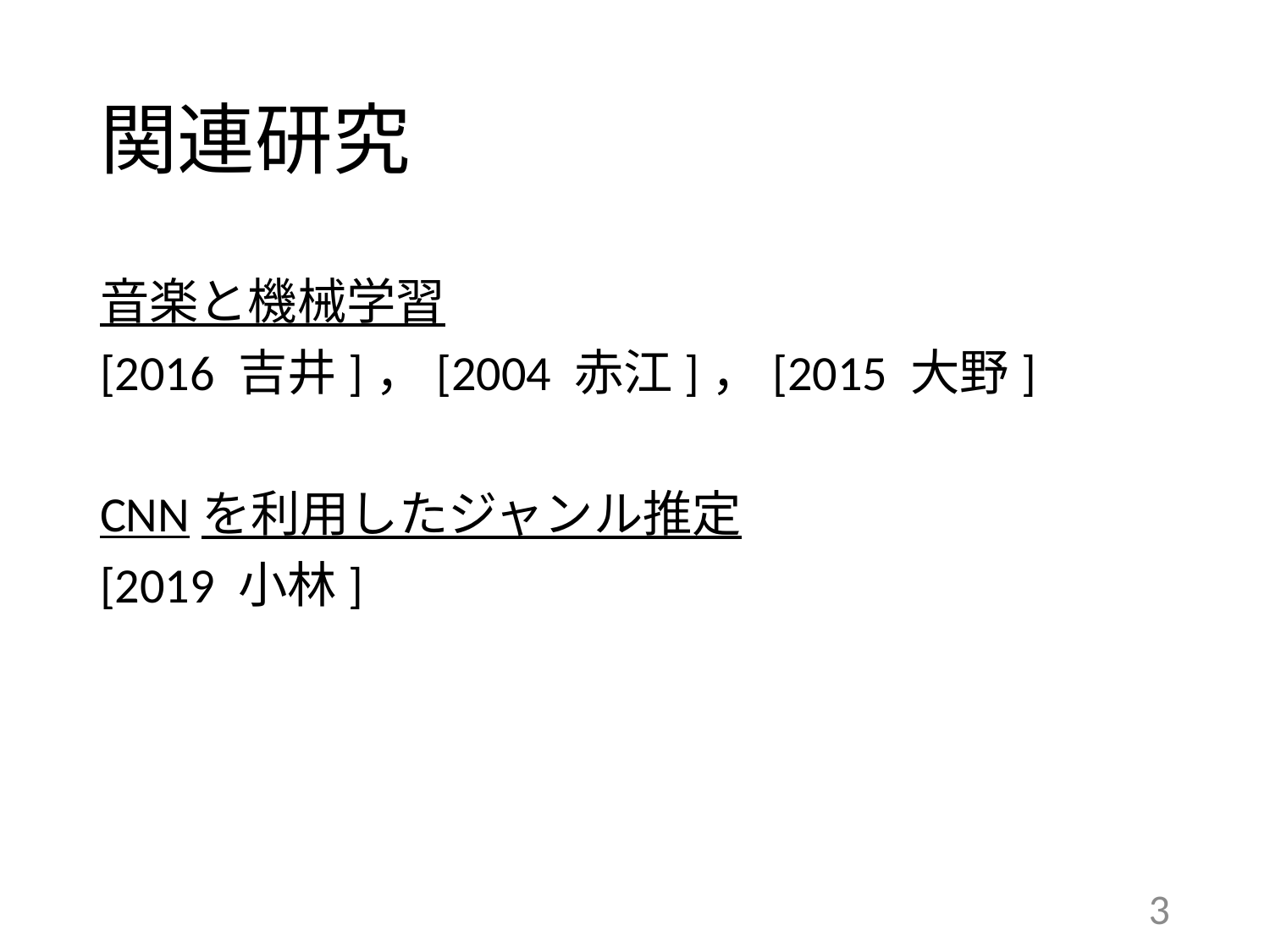

# 関連研究

音楽と機械学習
[2016 吉井]，[2004 赤江]，[2015 大野]

CNNを利用したジャンル推定
[2019 小林]
3